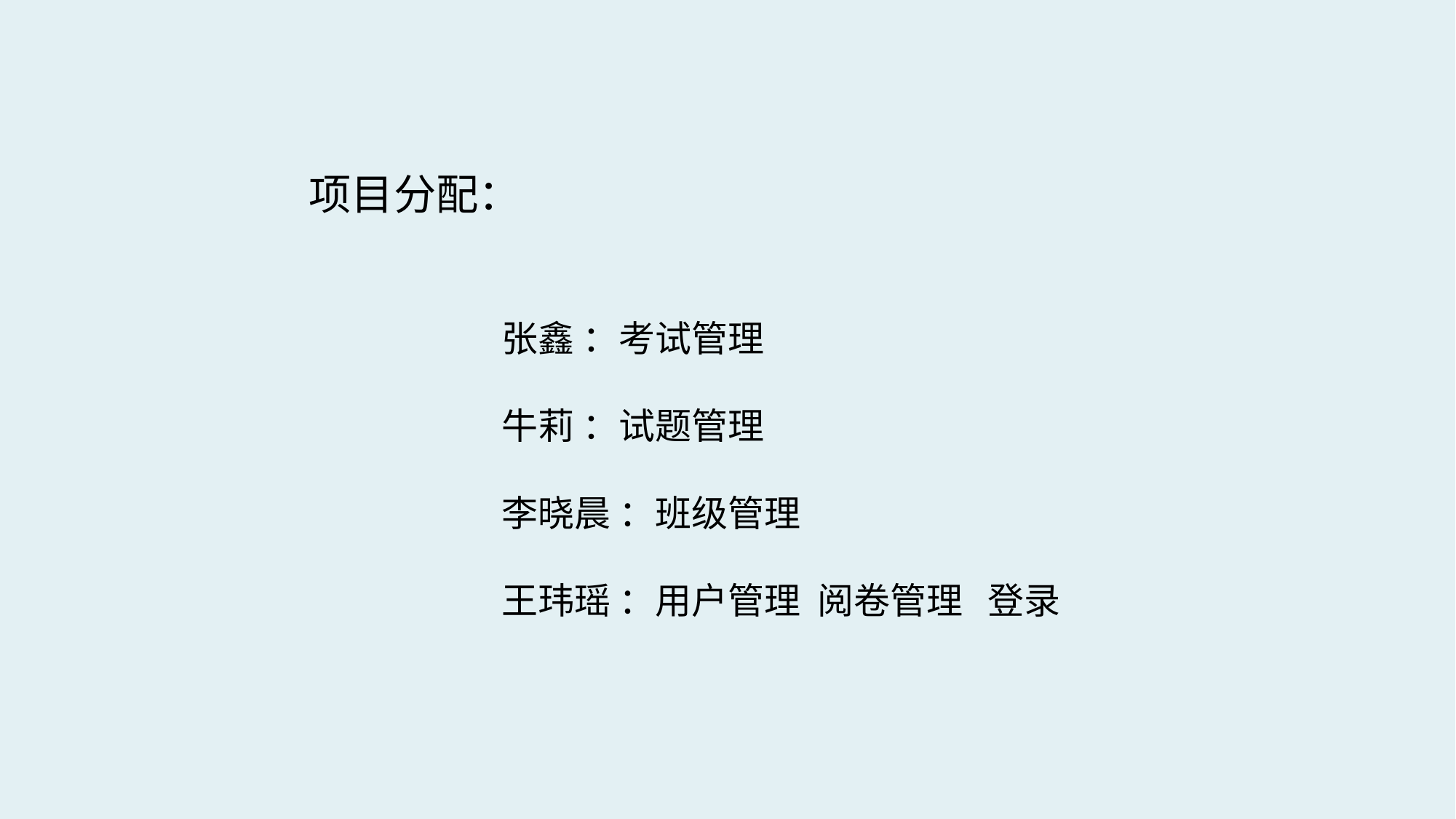

项目分配：
张鑫 ：考试管理

牛莉 ：试题管理

李晓晨 ：班级管理

王玮瑶 ：用户管理  阅卷管理   登录